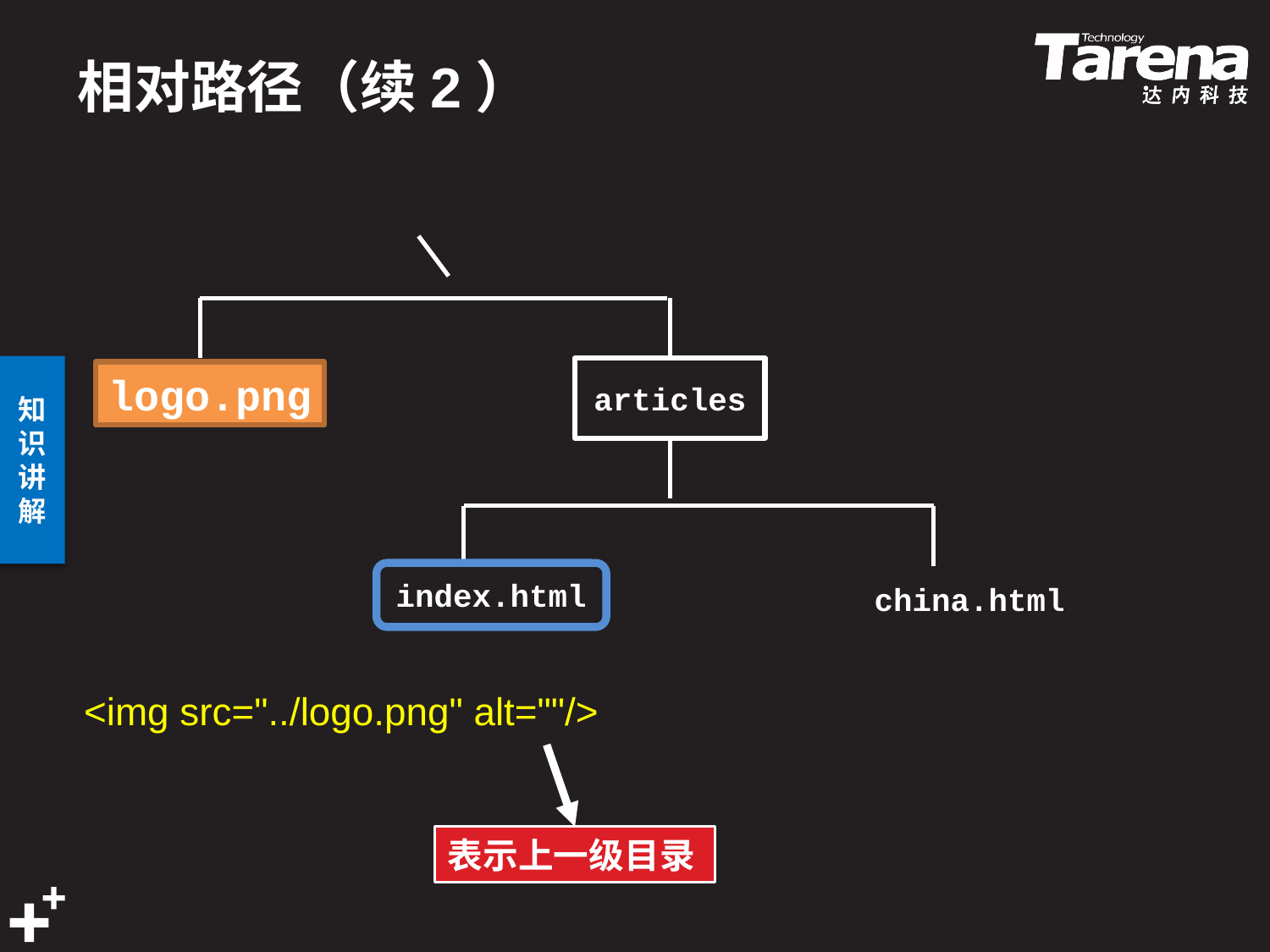

# 相对路径（续2）
articles
logo.png

index.html
china.html
<img src="../logo.png" alt=""/>

表示上一级目录